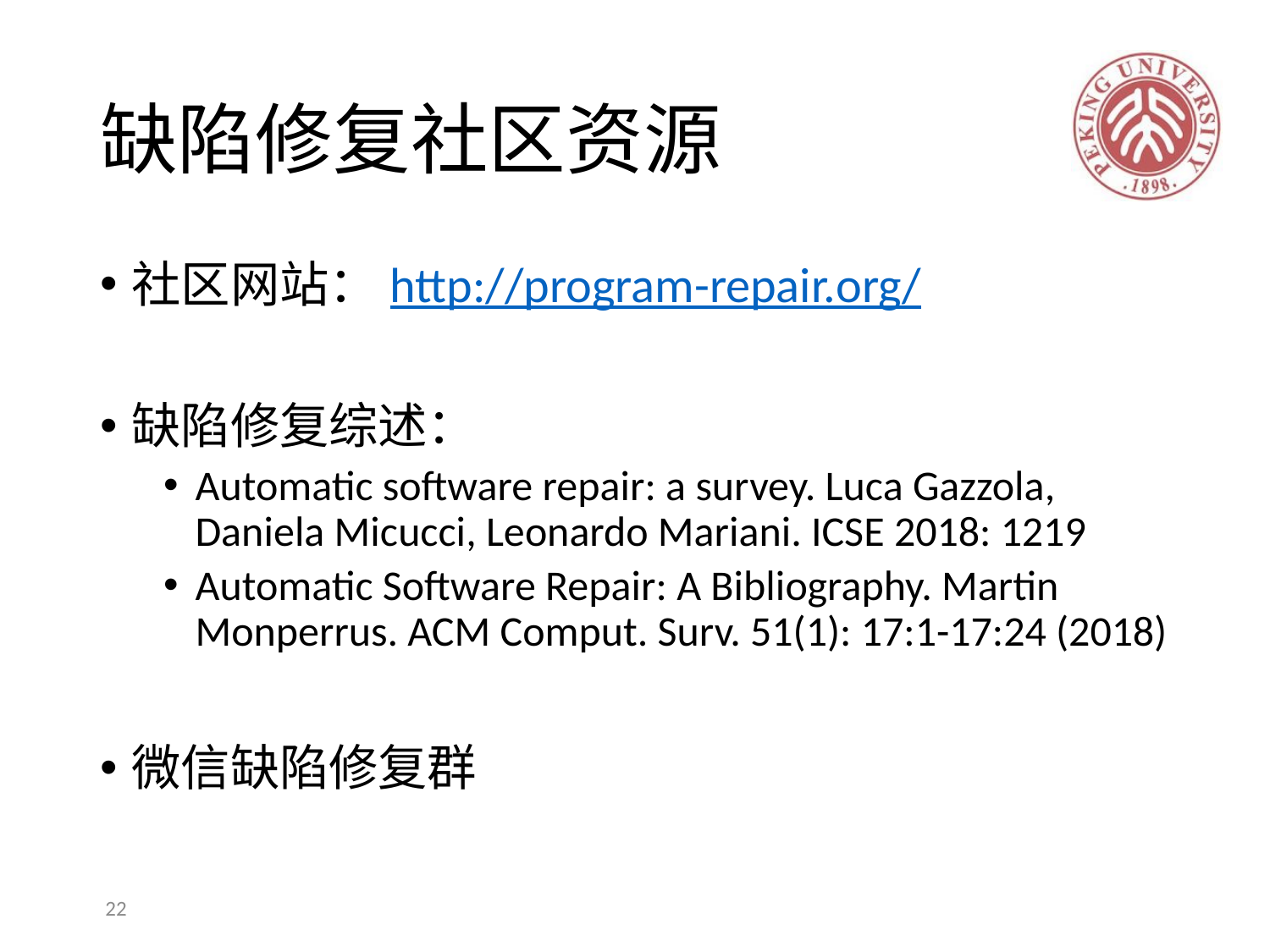

# 缺陷修复社区资源
社区网站：http://program-repair.org/

缺陷修复综述：
Automatic software repair: a survey. Luca Gazzola, Daniela Micucci, Leonardo Mariani. ICSE 2018: 1219
Automatic Software Repair: A Bibliography. Martin Monperrus. ACM Comput. Surv. 51(1): 17:1-17:24 (2018)

微信缺陷修复群
22